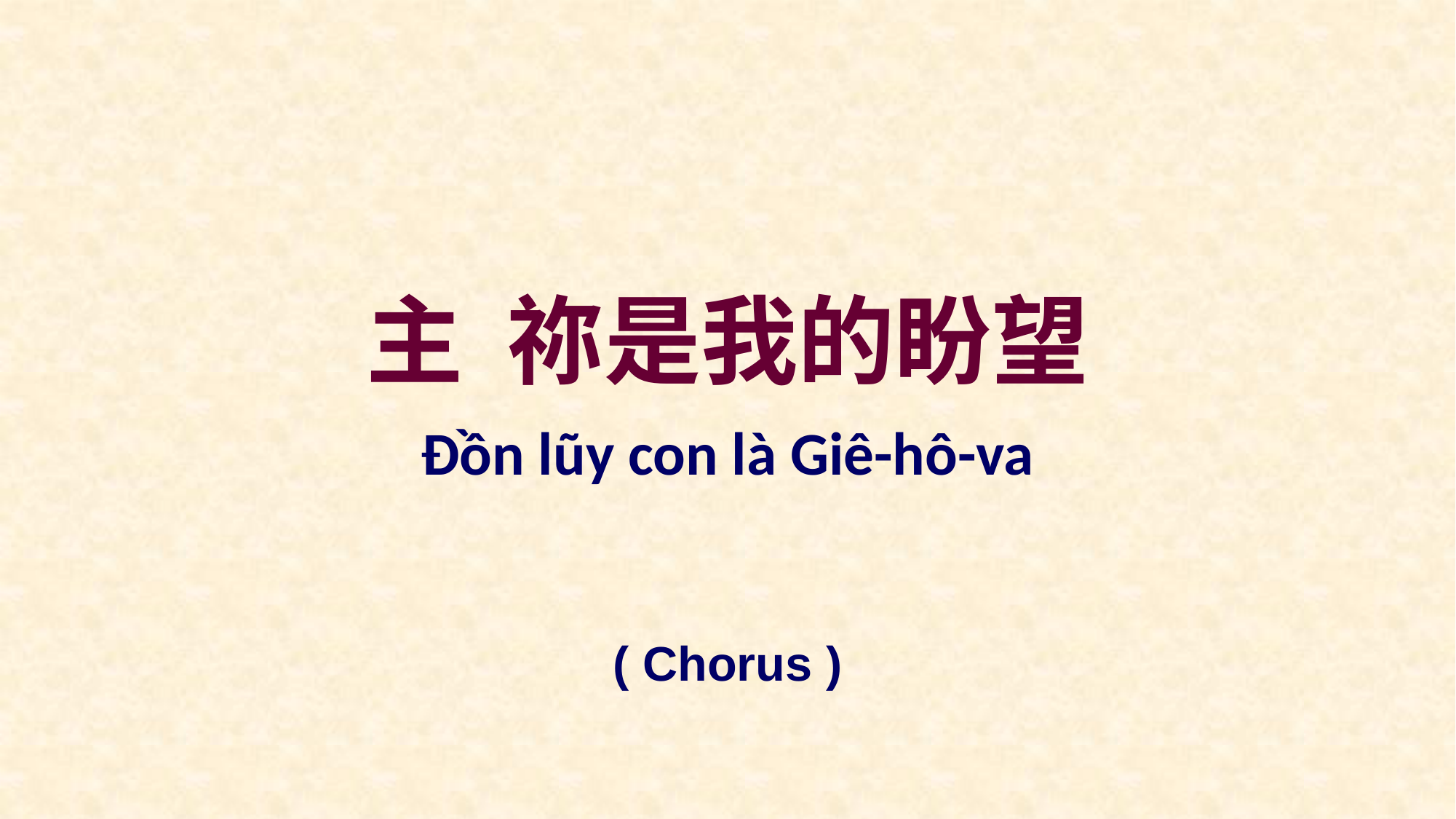

主  祢是我的盼望
Đồn lũy con là Giê-hô-va
( Chorus )